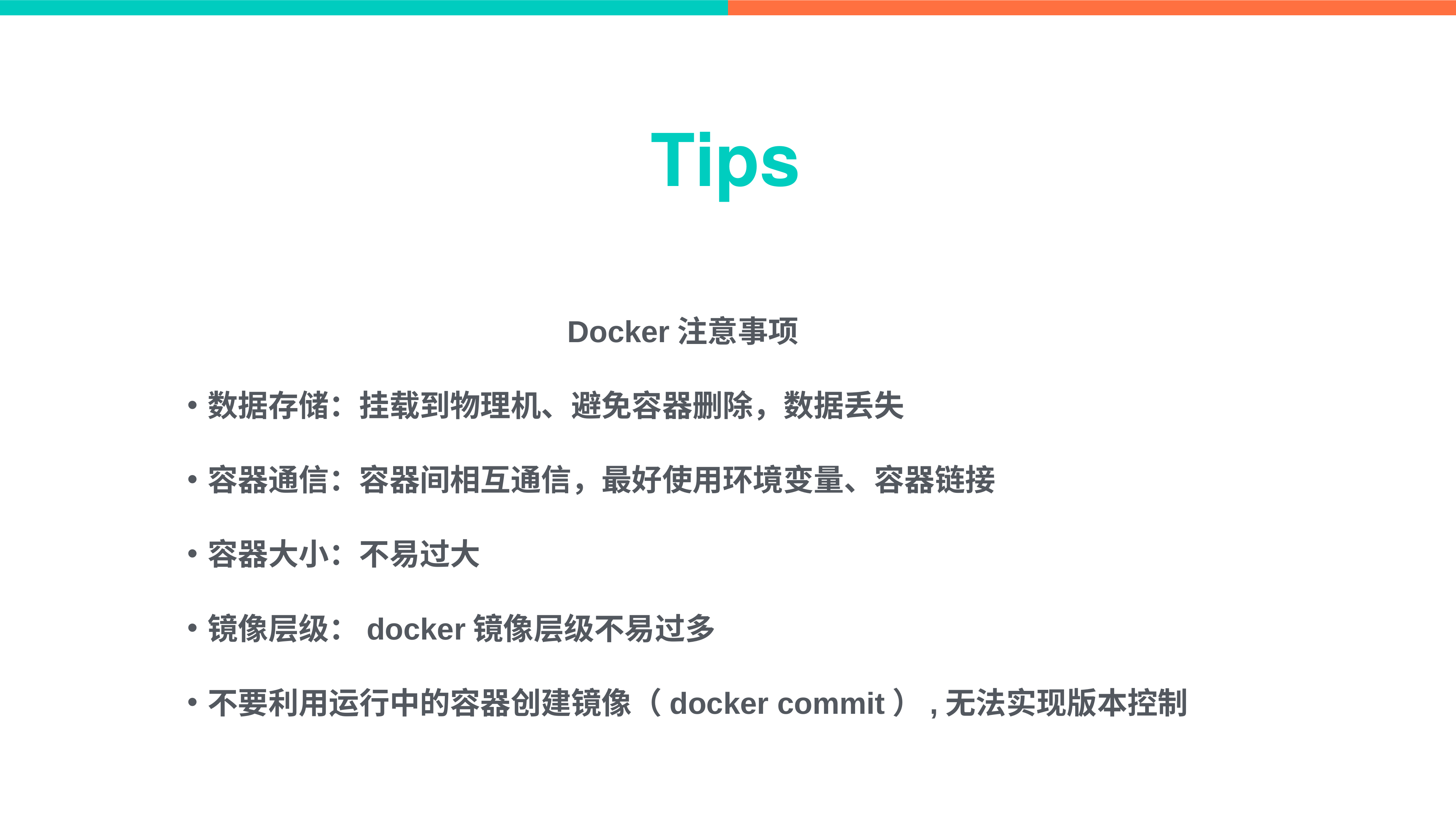

Tips
Docker注意事项
数据存储：挂载到物理机、避免容器删除，数据丢失
容器通信：容器间相互通信，最好使用环境变量、容器链接
容器大小：不易过大
镜像层级：docker镜像层级不易过多
不要利用运行中的容器创建镜像（docker commit）,无法实现版本控制